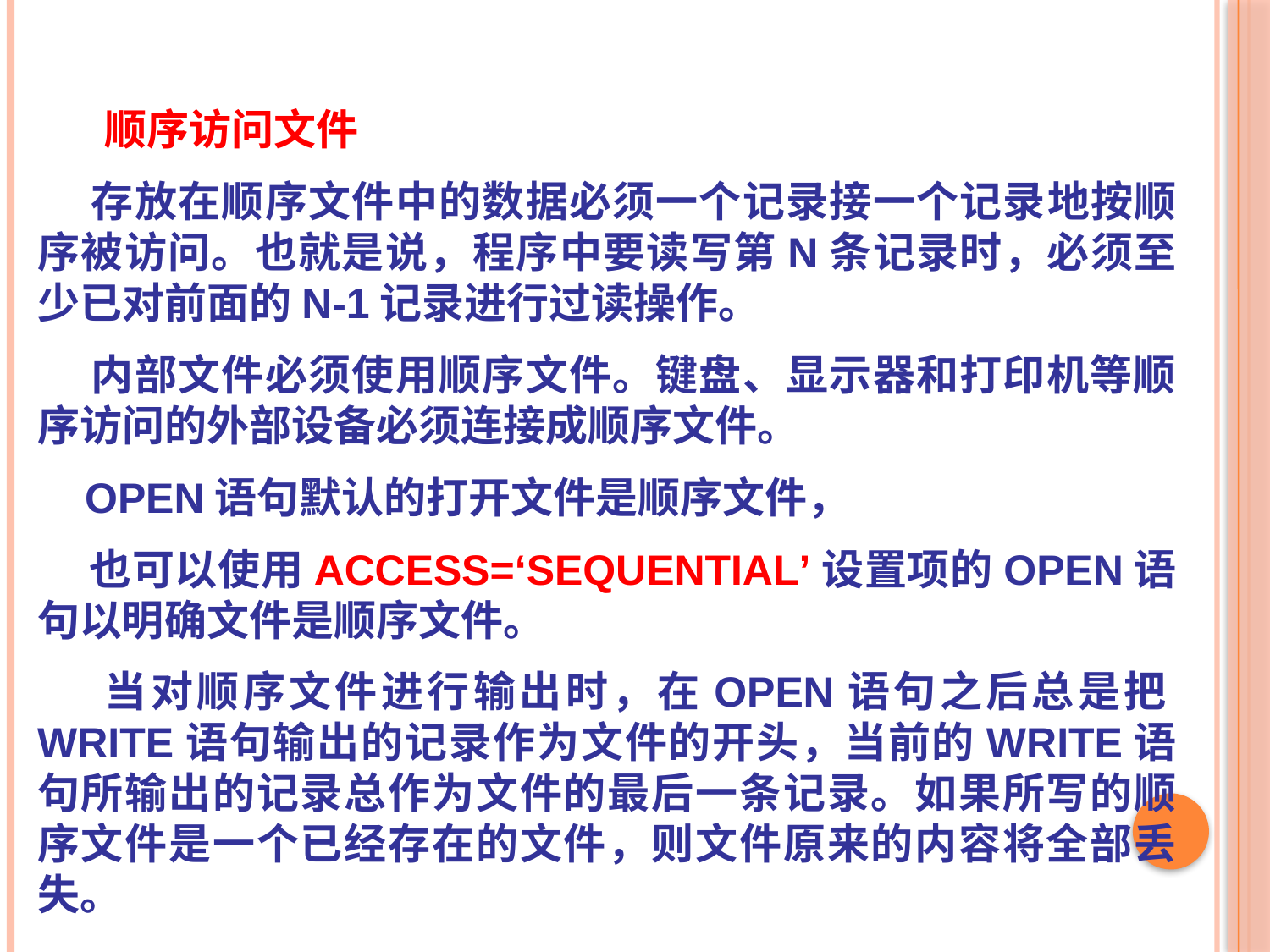

顺序访问文件
    存放在顺序文件中的数据必须一个记录接一个记录地按顺序被访问。也就是说，程序中要读写第N条记录时，必须至少已对前面的N-1记录进行过读操作。
    内部文件必须使用顺序文件。键盘、显示器和打印机等顺序访问的外部设备必须连接成顺序文件。
    OPEN语句默认的打开文件是顺序文件，
    也可以使用ACCESS=‘SEQUENTIAL’设置项的OPEN语句以明确文件是顺序文件。
    当对顺序文件进行输出时，在OPEN语句之后总是把WRITE语句输出的记录作为文件的开头，当前的WRITE语句所输出的记录总作为文件的最后一条记录。如果所写的顺序文件是一个已经存在的文件，则文件原来的内容将全部丢失。